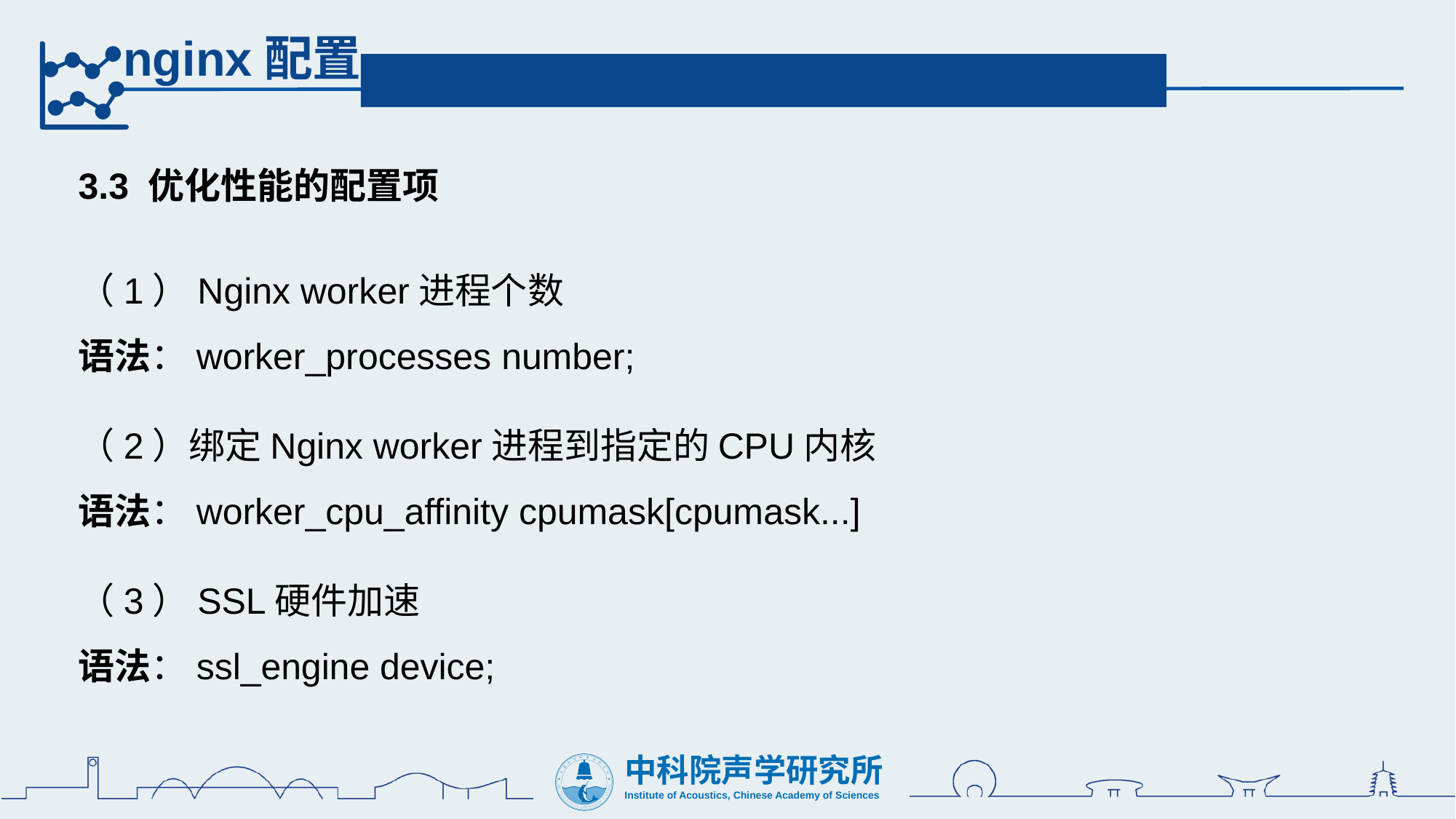

nginx配置

3.3 优化性能的配置项
（1）Nginx worker进程个数
语法：worker_processes number;
（2）绑定Nginx worker进程到指定的CPU内核
语法：worker_cpu_affinity cpumask[cpumask...]
（3）SSL硬件加速
语法：ssl_engine device;